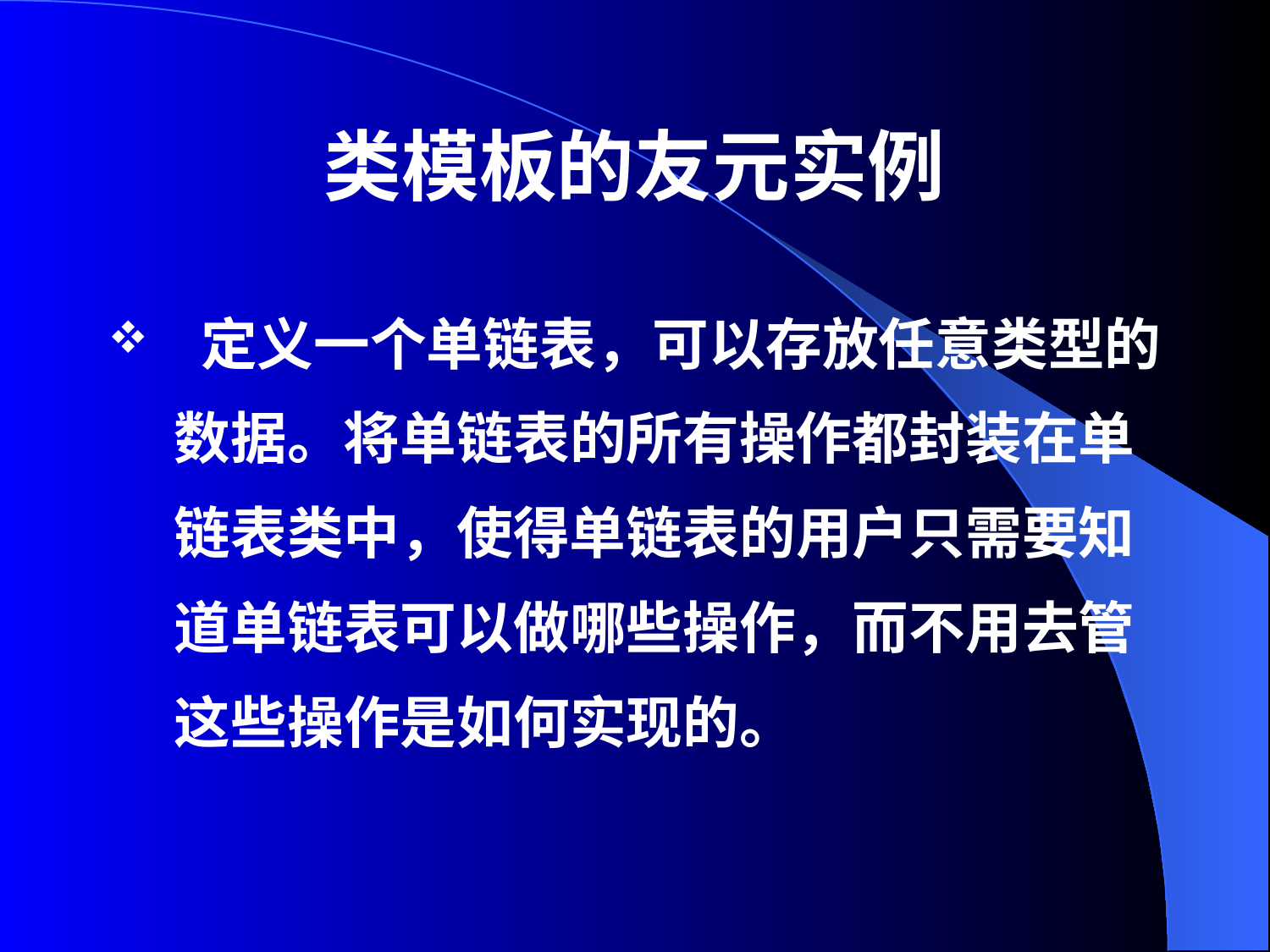

# 类模板的友元实例
 定义一个单链表，可以存放任意类型的数据。将单链表的所有操作都封装在单链表类中，使得单链表的用户只需要知道单链表可以做哪些操作，而不用去管这些操作是如何实现的。